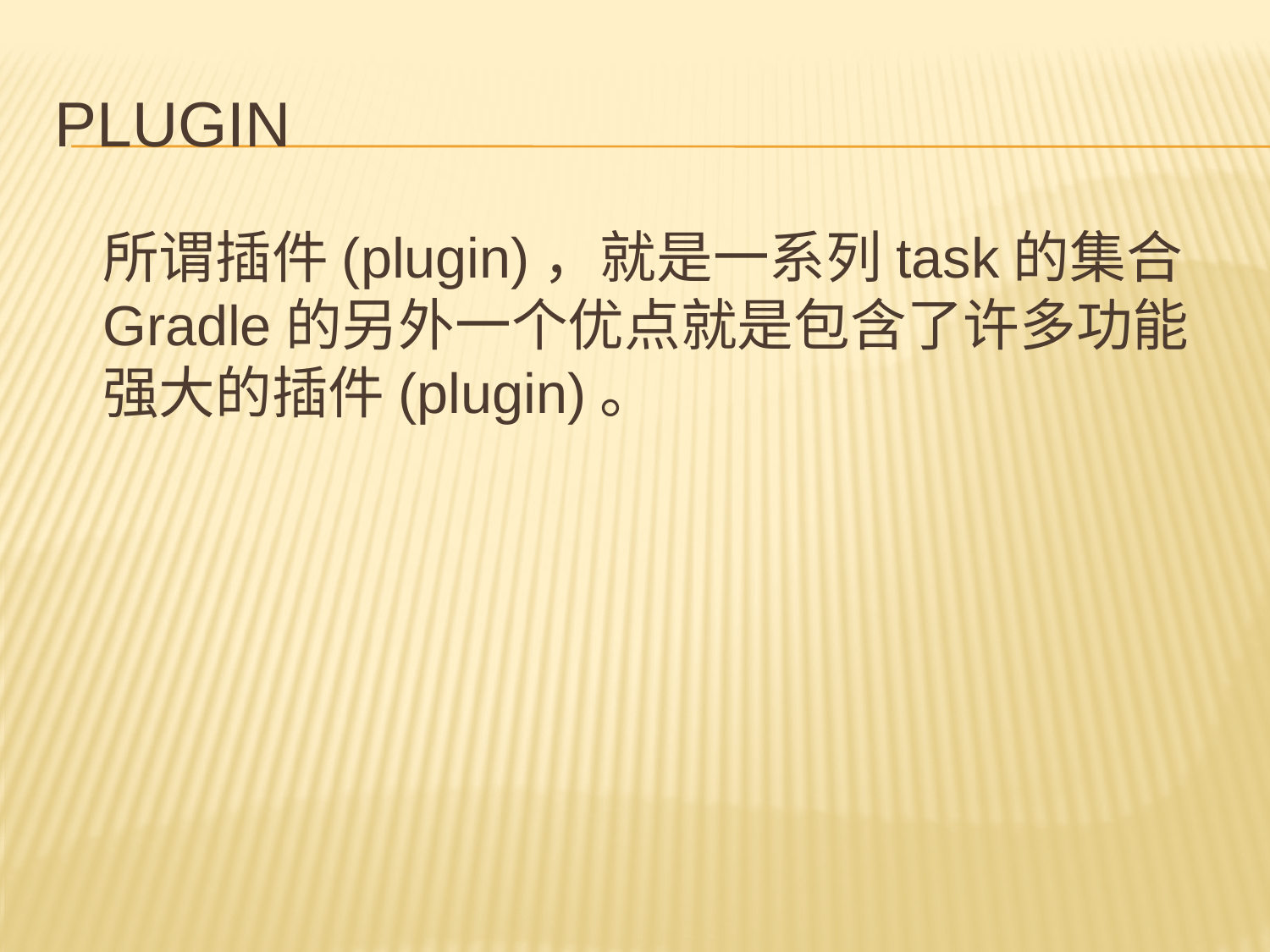

# PLUGIN
	所谓插件(plugin)，就是一系列task的集合Gradle的另外一个优点就是包含了许多功能强大的插件(plugin)。